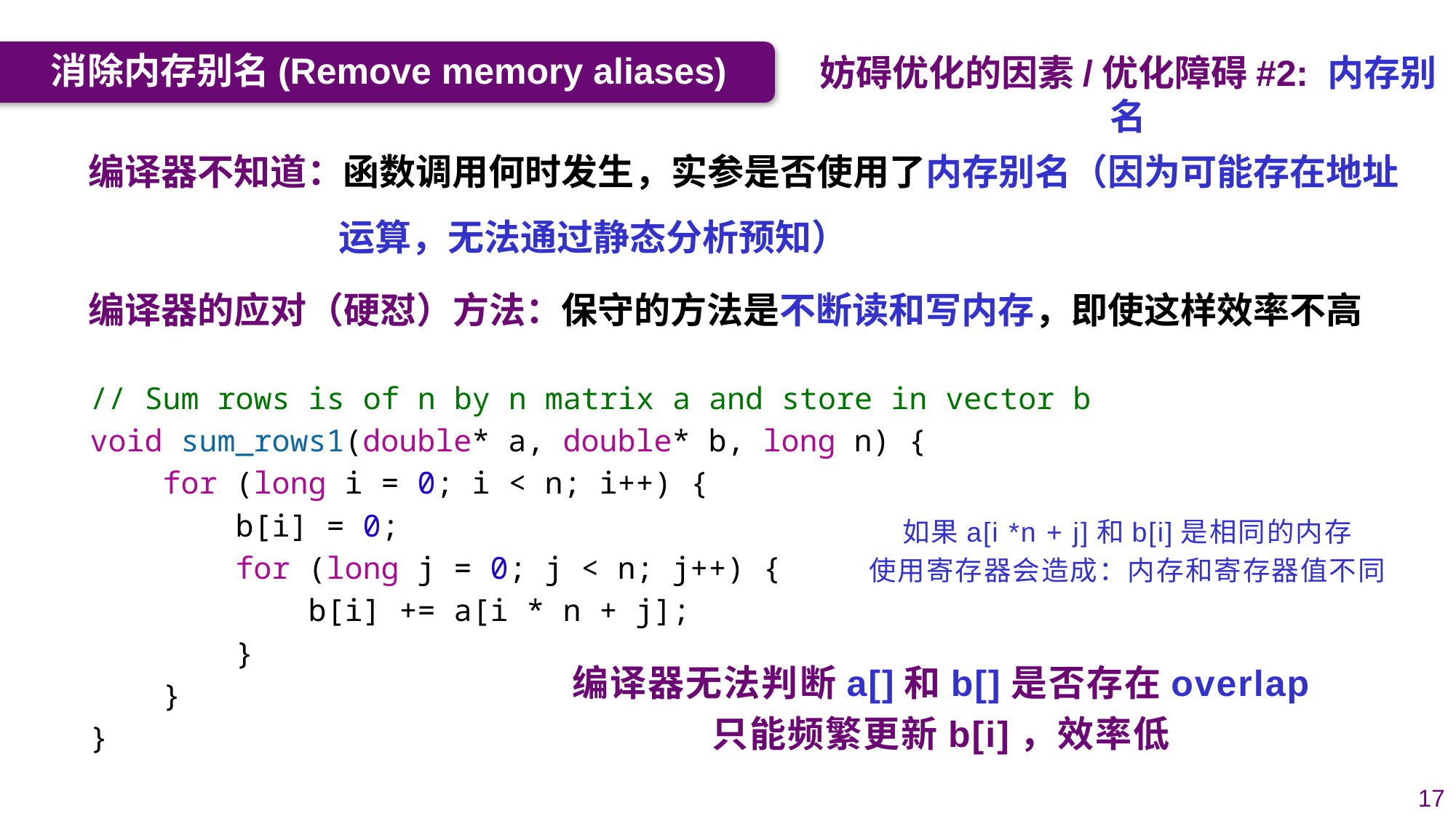

消除内存别名(Remove memory aliases)

妨碍优化的因素/优化障碍#2: 内存别名
编译器不知道：函数调用何时发生，实参是否使用了内存别名（因为可能存在地址运算，无法通过静态分析预知）
编译器的应对（硬怼）方法：保守的方法是不断读和写内存，即使这样效率不高
// Sum rows is of n by n matrix a and store in vector b
void sum_rows1(double* a, double* b, long n) {
    for (long i = 0; i < n; i++) {
        b[i] = 0;
        for (long j = 0; j < n; j++) {
            b[i] += a[i * n + j];
        }
    }
}
如果a[i *n + j]和b[i]是相同的内存
使用寄存器会造成：内存和寄存器值不同
编译器无法判断a[]和b[]是否存在overlap
只能频繁更新b[i]，效率低
17